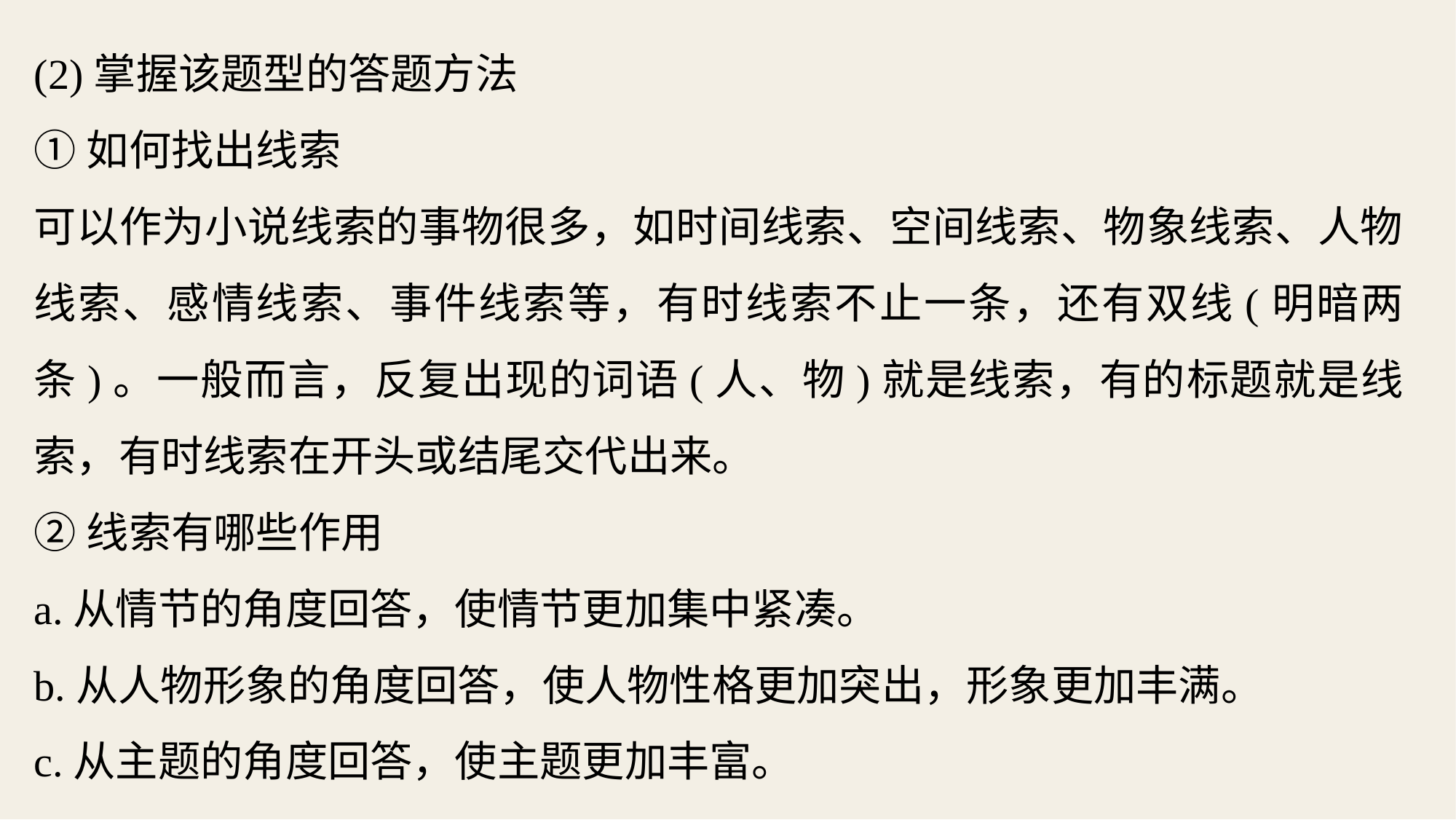

(2)掌握该题型的答题方法
①如何找出线索
可以作为小说线索的事物很多，如时间线索、空间线索、物象线索、人物线索、感情线索、事件线索等，有时线索不止一条，还有双线(明暗两条)。一般而言，反复出现的词语(人、物)就是线索，有的标题就是线索，有时线索在开头或结尾交代出来。
②线索有哪些作用
a.从情节的角度回答，使情节更加集中紧凑。
b.从人物形象的角度回答，使人物性格更加突出，形象更加丰满。
c.从主题的角度回答，使主题更加丰富。